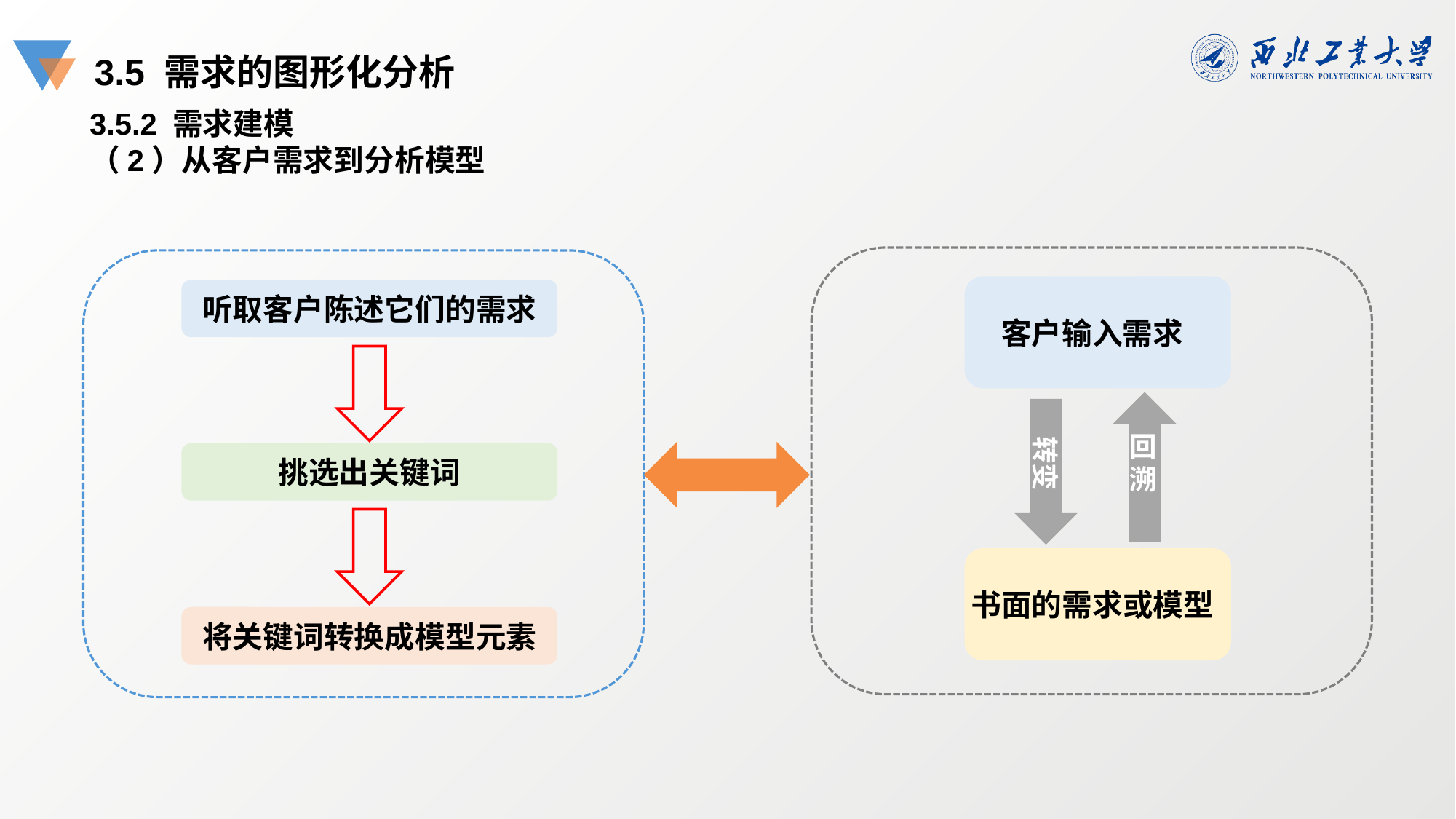

3.5 需求的图形化分析
3.5.2 需求建模
（2）从客户需求到分析模型

客户输入需求
听取客户陈述它们的需求

回溯
转变

挑选出关键词

书面的需求或模型
将关键词转换成模型元素

8
通过认真听取客户如何陈述它们的需求，分析者可以挑选出关键词，将这些关键词可以转换成特定的模型元素。
当把客户输入转变为书面的需求或模型时，还可以根据模型的每个组件回溯到需求部分。
表3.4列出了一些可能的映射，根据客户输入，把重要的名词和动词映射成特定的模型组件。